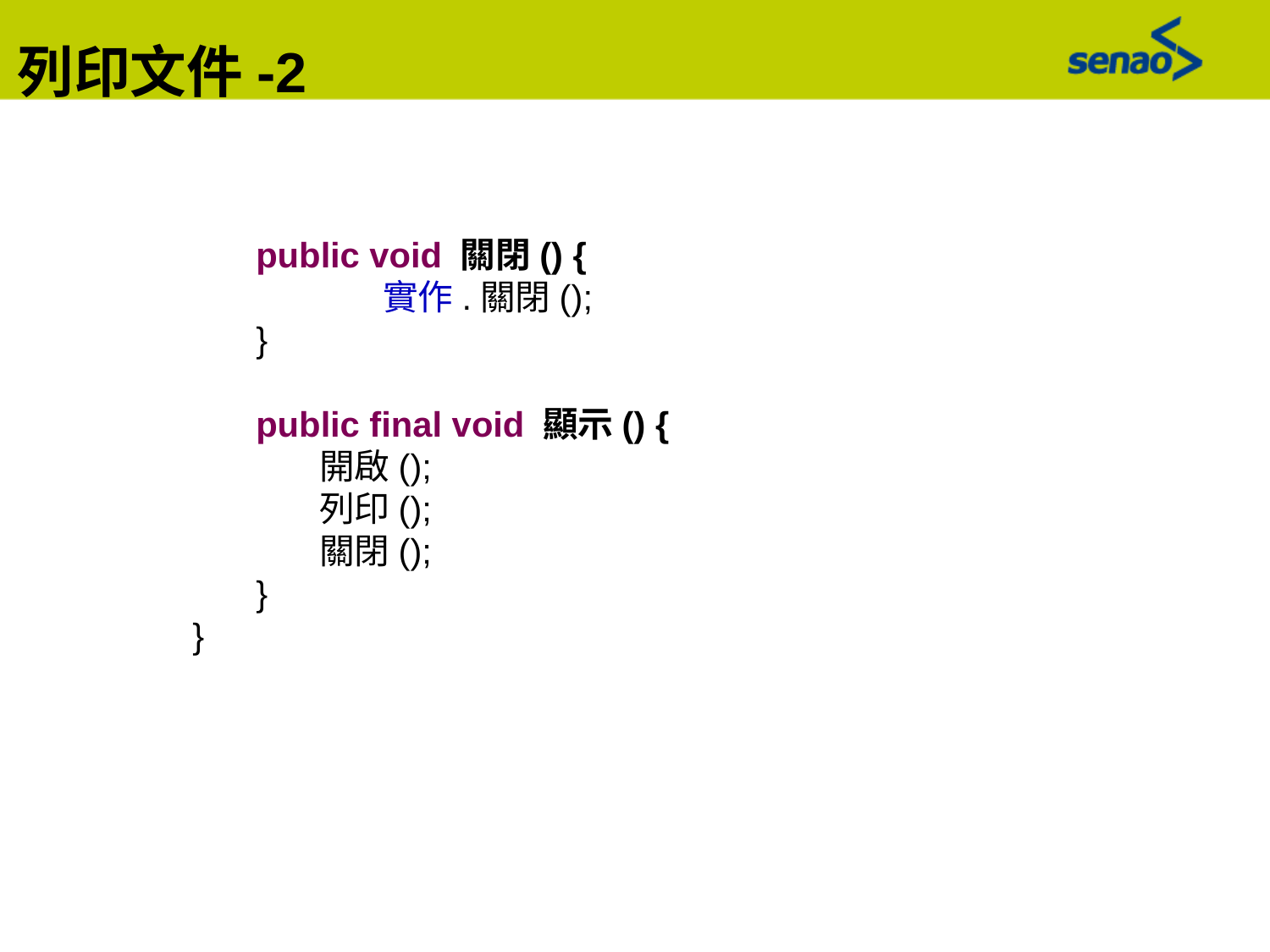

列印文件-2
public void 關閉() {
	實作.關閉();
}

public final void 顯示() {
開啟();
列印();
關閉();
}
}